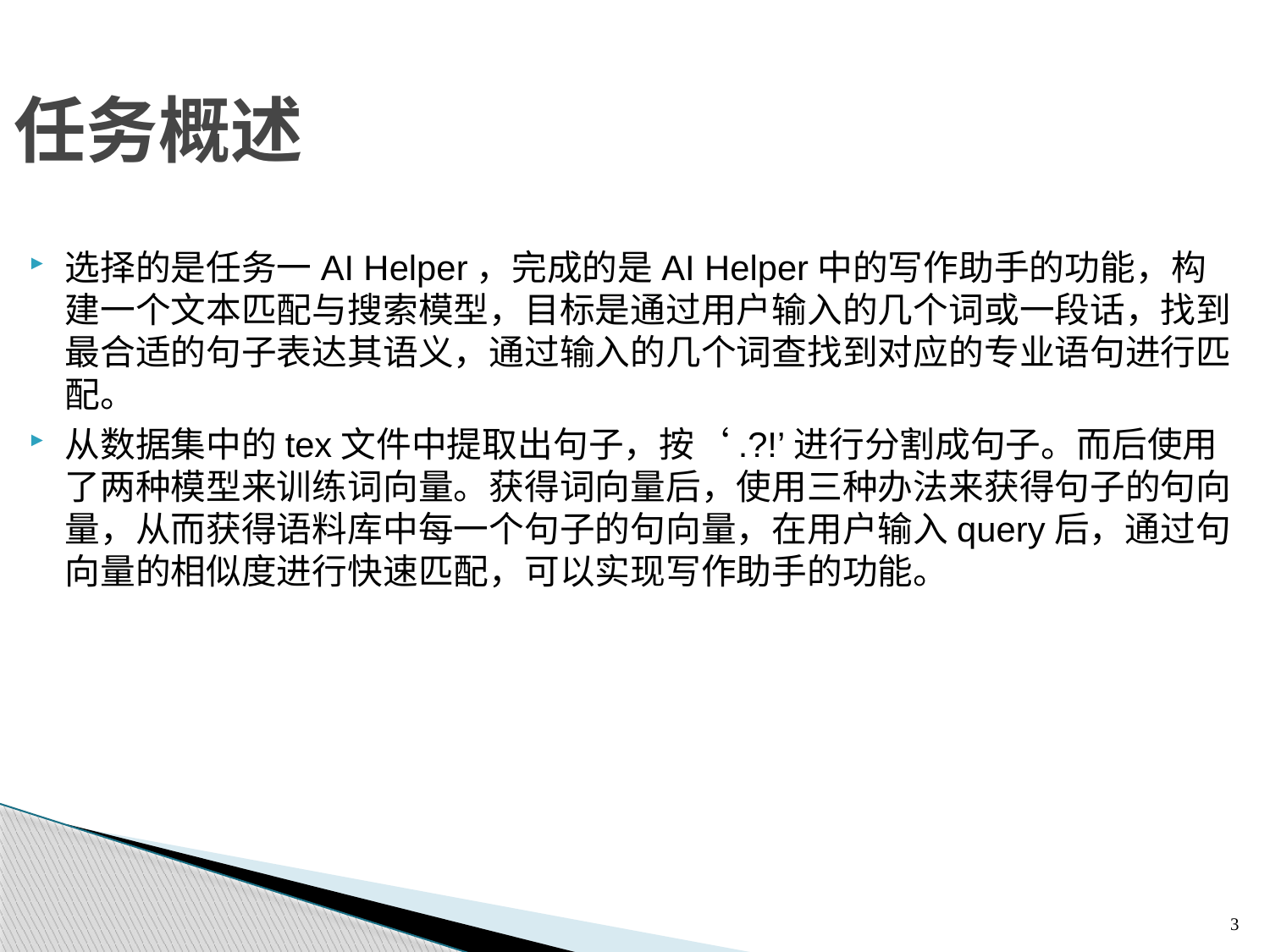

7.1 类的继承与派生
# 任务概述
选择的是任务一AI Helper，完成的是AI Helper中的写作助手的功能，构建一个文本匹配与搜索模型，目标是通过用户输入的几个词或一段话，找到最合适的句子表达其语义，通过输入的几个词查找到对应的专业语句进行匹配。
从数据集中的tex文件中提取出句子，按‘.?!’进行分割成句子。而后使用了两种模型来训练词向量。获得词向量后，使用三种办法来获得句子的句向量，从而获得语料库中每一个句子的句向量，在用户输入query后，通过句向量的相似度进行快速匹配，可以实现写作助手的功能。
3